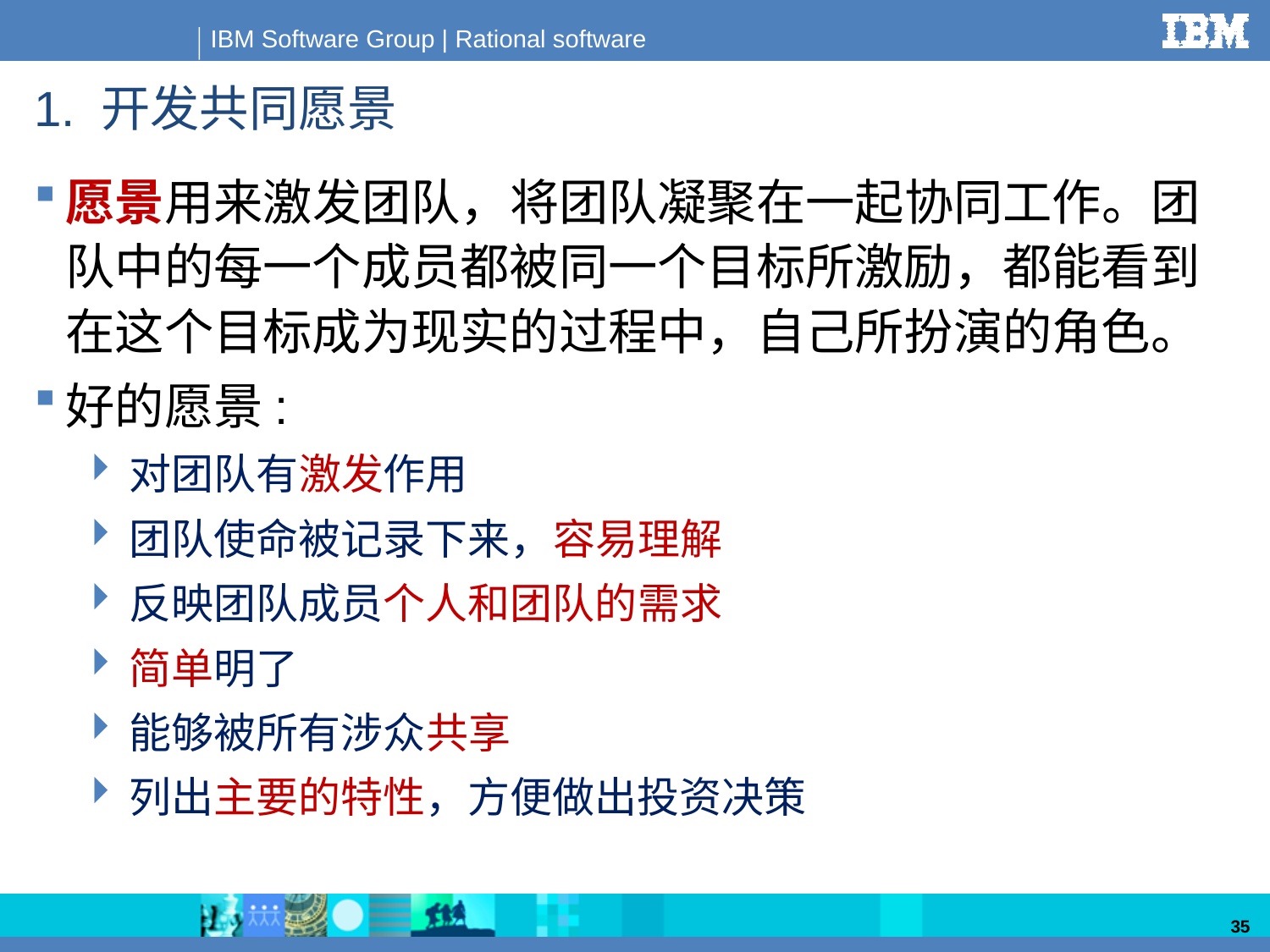

# 1. 开发共同愿景
愿景用来激发团队，将团队凝聚在一起协同工作。团队中的每一个成员都被同一个目标所激励，都能看到在这个目标成为现实的过程中，自己所扮演的角色。
好的愿景:
对团队有激发作用
团队使命被记录下来，容易理解
反映团队成员个人和团队的需求
简单明了
能够被所有涉众共享
列出主要的特性，方便做出投资决策

35